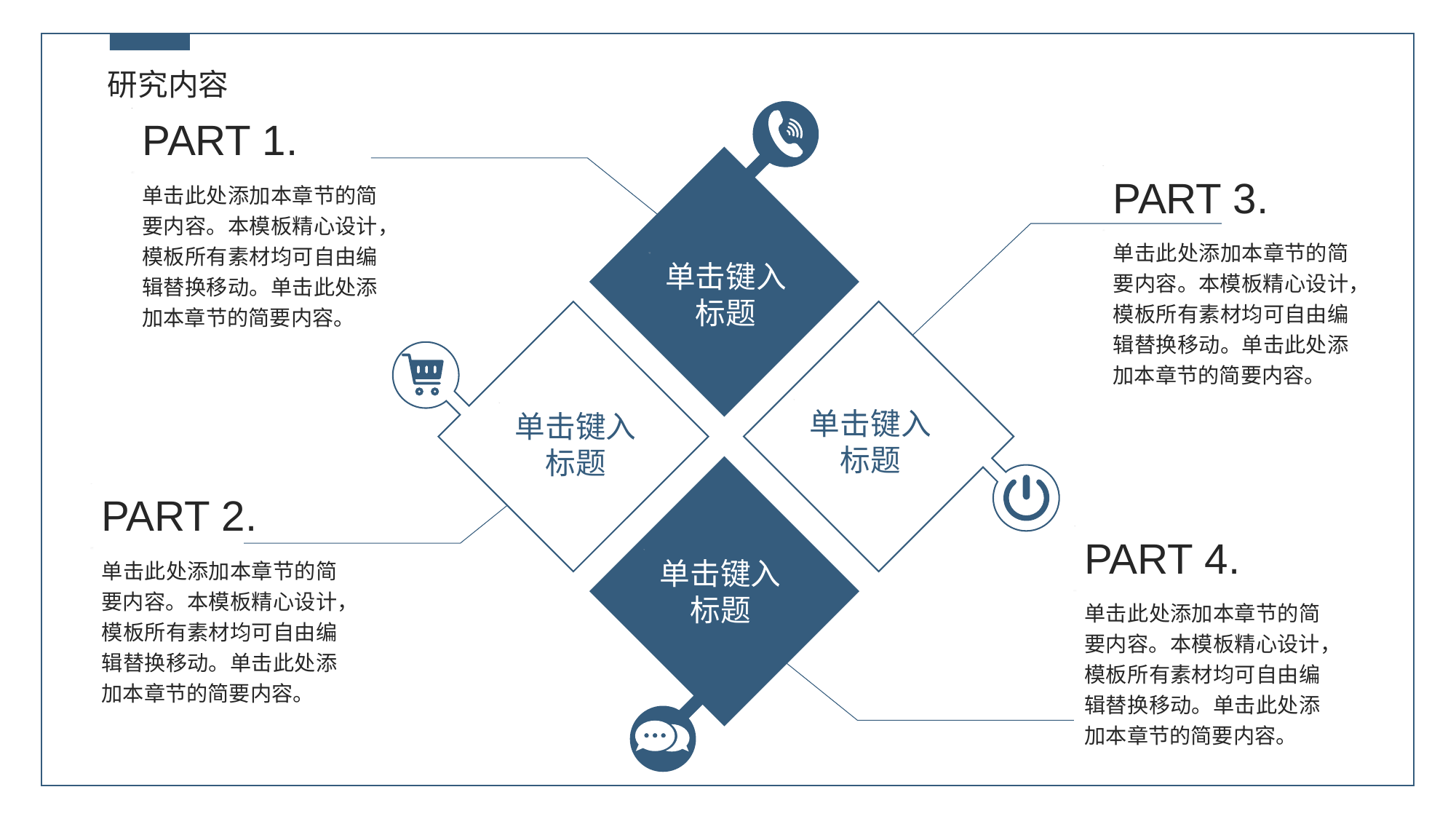

研究内容

PART 1.

PART 3.
单击此处添加本章节的简要内容。本模板精心设计，模板所有素材均可自由编辑替换移动。单击此处添加本章节的简要内容。

单击此处添加本章节的简要内容。本模板精心设计，模板所有素材均可自由编辑替换移动。单击此处添加本章节的简要内容。
单击键入标题

单击键入标题
单击键入标题

PART 2.

PART 4.
单击此处添加本章节的简要内容。本模板精心设计，模板所有素材均可自由编辑替换移动。单击此处添加本章节的简要内容。
单击键入标题
单击此处添加本章节的简要内容。本模板精心设计，模板所有素材均可自由编辑替换移动。单击此处添加本章节的简要内容。